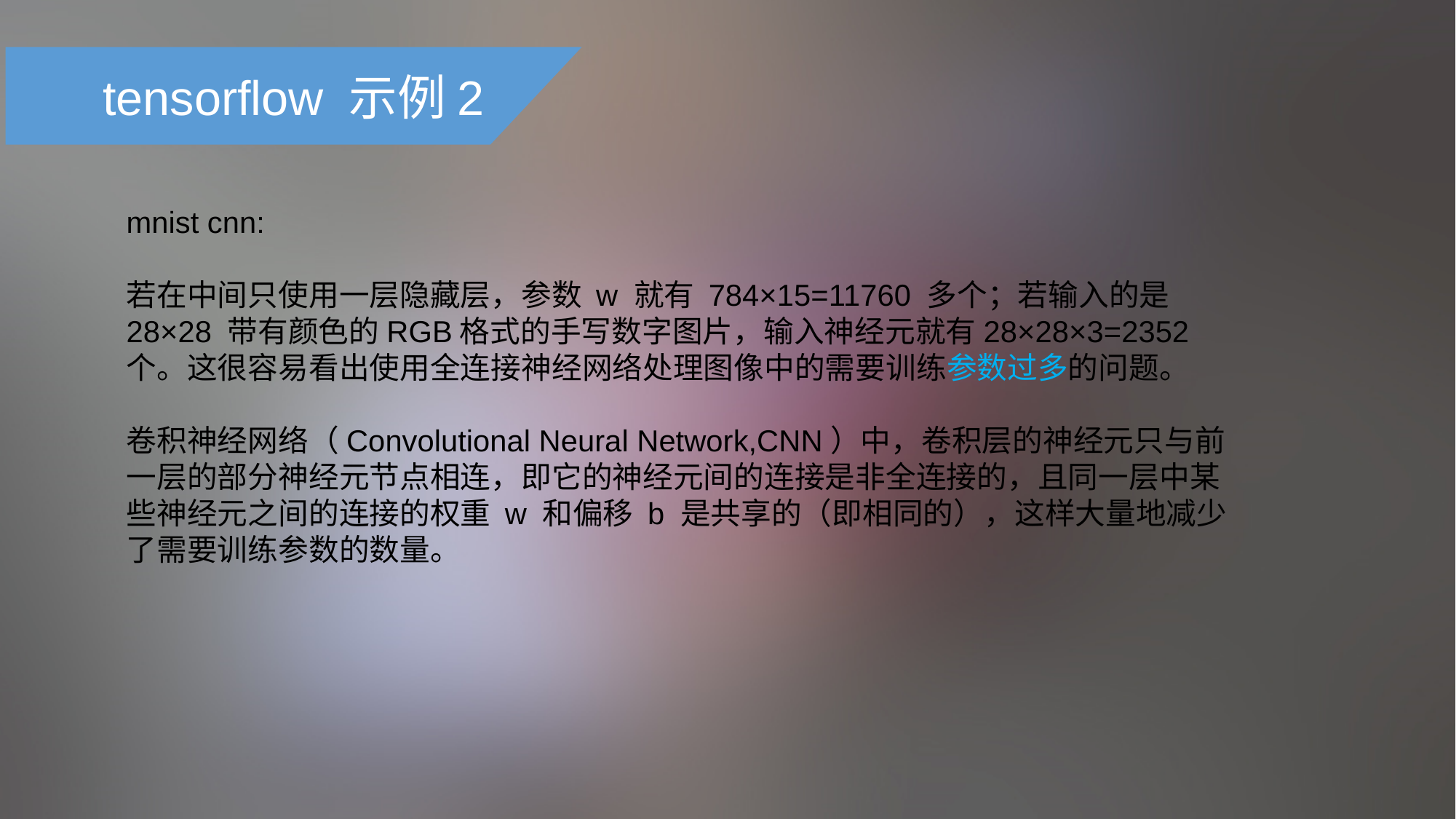

tensorflow 示例2
mnist cnn:

若在中间只使用一层隐藏层，参数 w 就有 784×15=11760 多个；若输入的是28×28 带有颜色的RGB格式的手写数字图片，输入神经元就有28×28×3=2352
个。这很容易看出使用全连接神经网络处理图像中的需要训练参数过多的问题。

卷积神经网络（Convolutional Neural Network,CNN）中，卷积层的神经元只与前一层的部分神经元节点相连，即它的神经元间的连接是非全连接的，且同一层中某些神经元之间的连接的权重 w 和偏移 b 是共享的（即相同的），这样大量地减少了需要训练参数的数量。